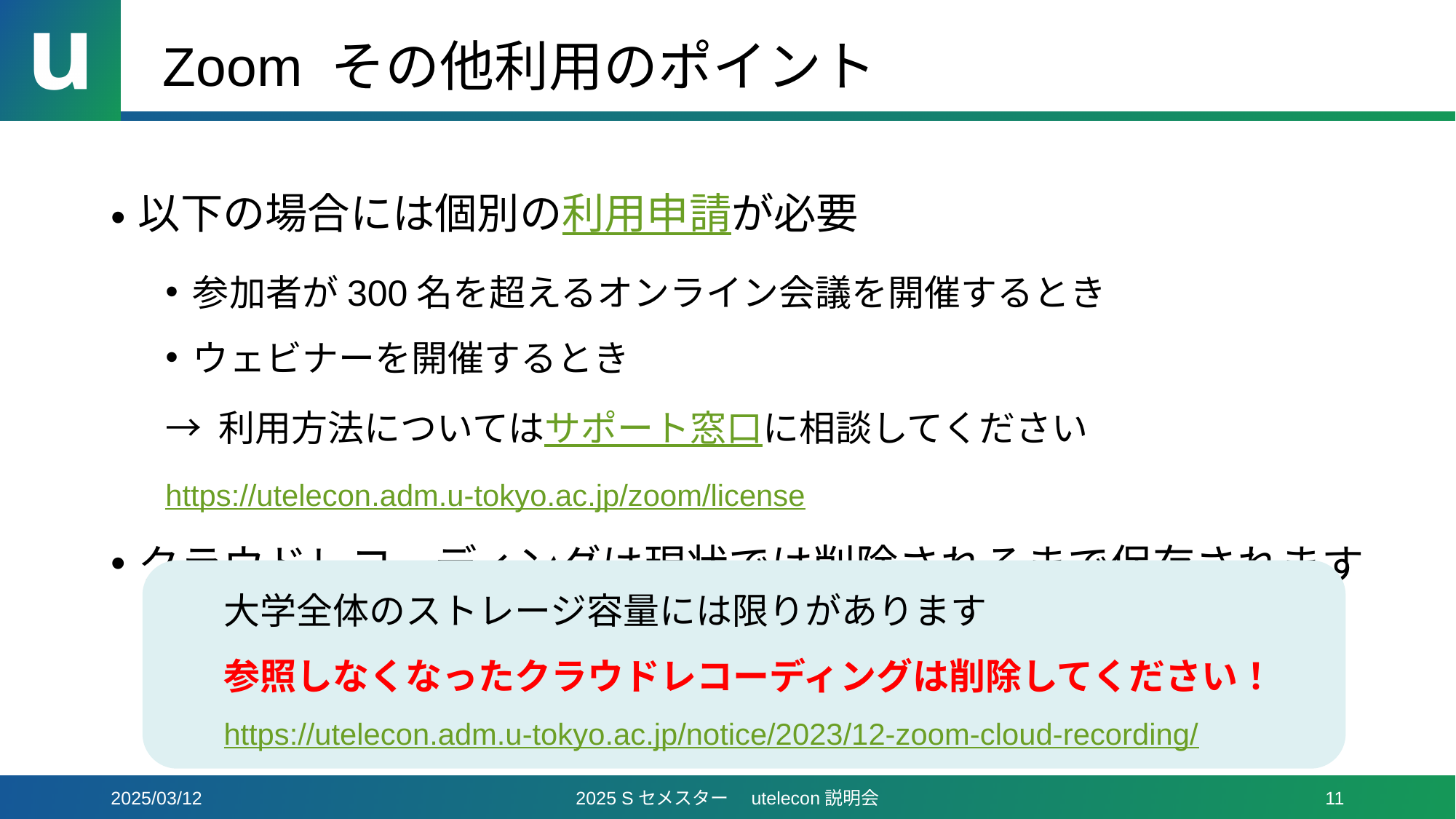

# Zoom その他利用のポイント
以下の場合には個別の利用申請が必要
参加者が300名を超えるオンライン会議を開催するとき
ウェビナーを開催するとき
→ 利用方法についてはサポート窓口に相談してください
https://utelecon.adm.u-tokyo.ac.jp/zoom/license
クラウドレコーディングは現状では削除されるまで保存されます
大学全体のストレージ容量には限りがあります
参照しなくなったクラウドレコーディングは削除してください！
https://utelecon.adm.u-tokyo.ac.jp/notice/2023/12-zoom-cloud-recording/

2025/03/12
2025 Sセメスター　utelecon説明会
11